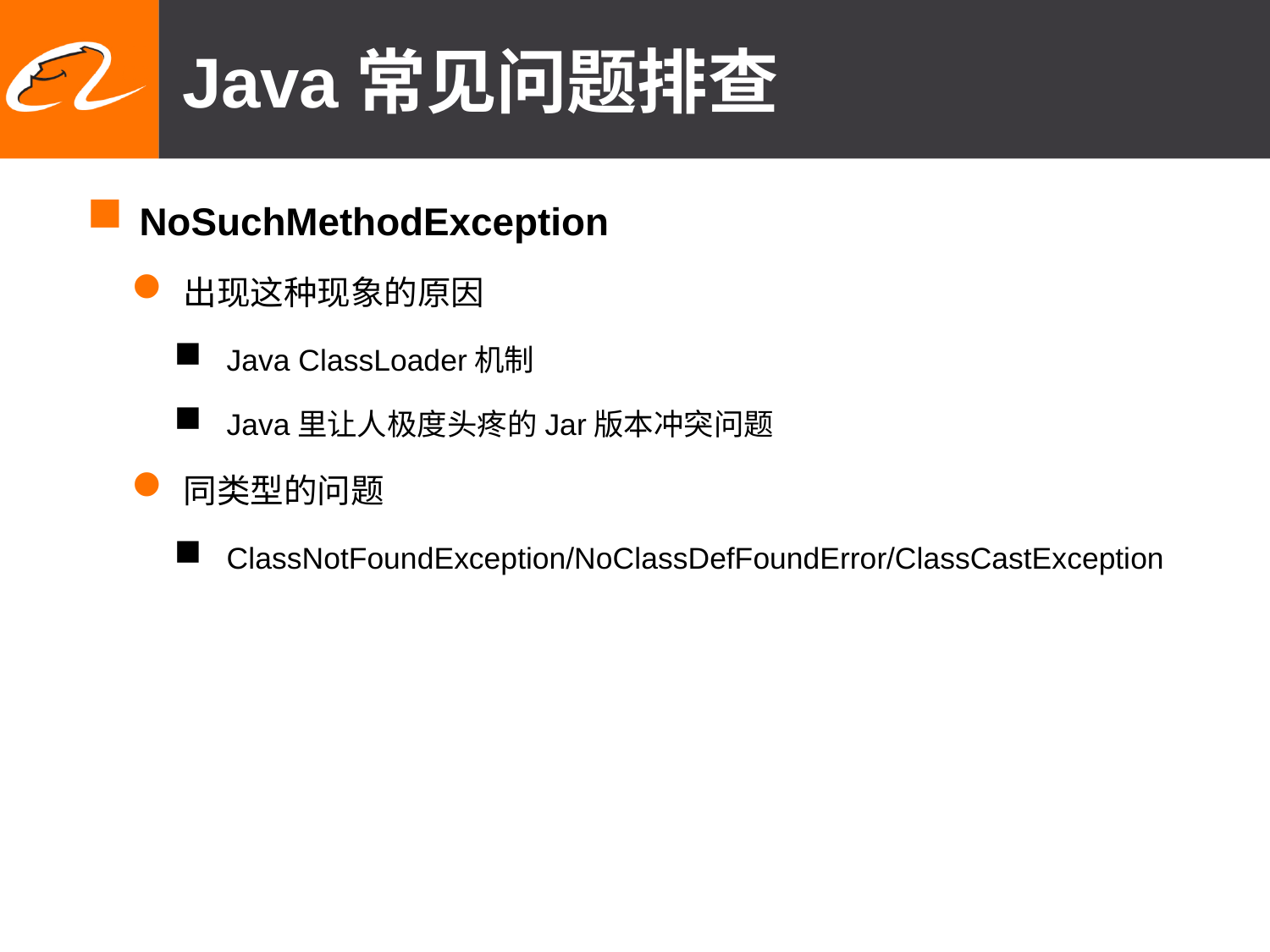

# Java常见问题排查
NoSuchMethodException
出现这种现象的原因
Java ClassLoader机制
Java里让人极度头疼的Jar版本冲突问题
同类型的问题
ClassNotFoundException/NoClassDefFoundError/ClassCastException